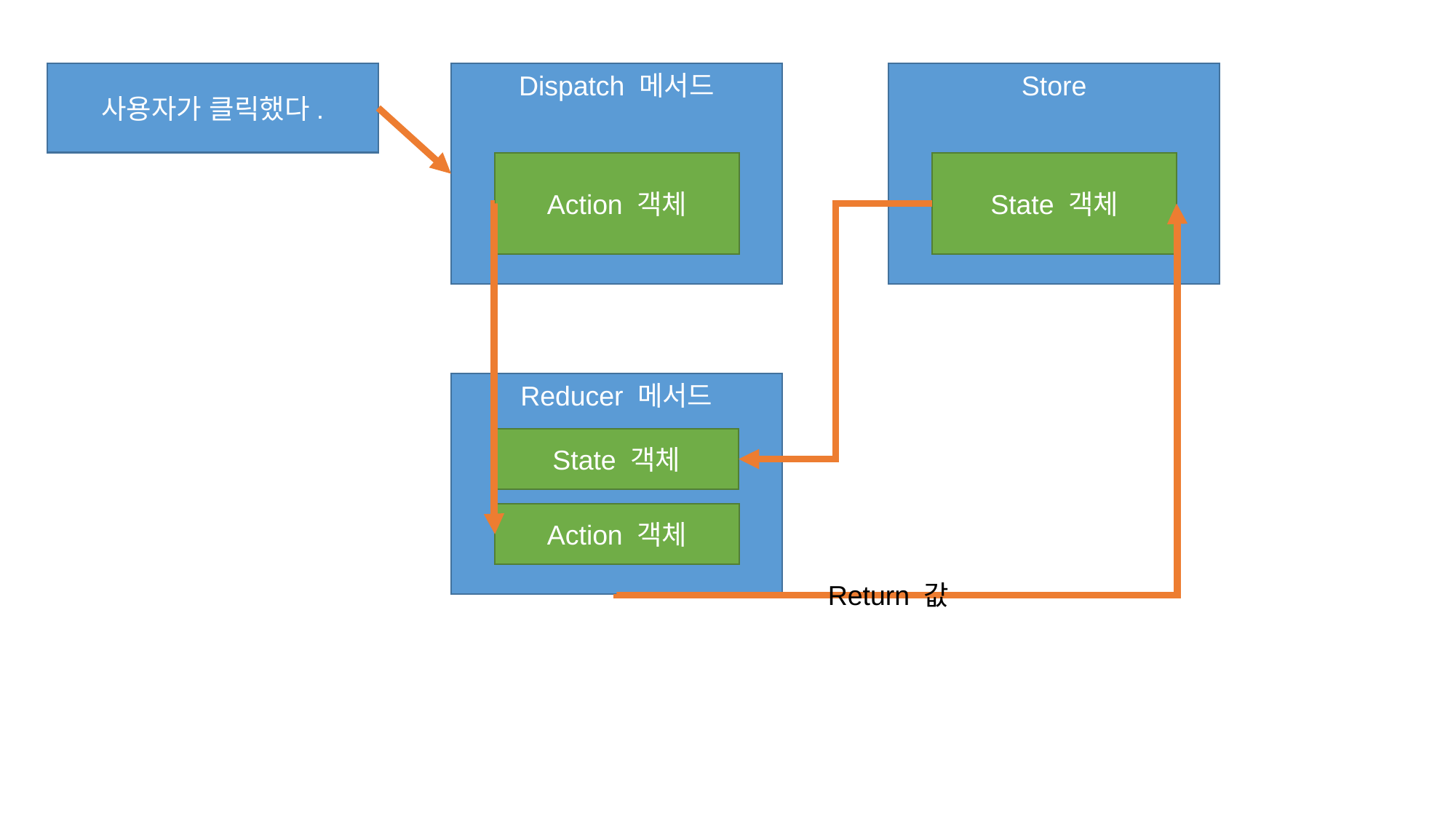

사용자가 클릭했다.
Dispatch 메서드
Store
Action 객체
State 객체
Reducer 메서드
State 객체
Action 객체
Return 값